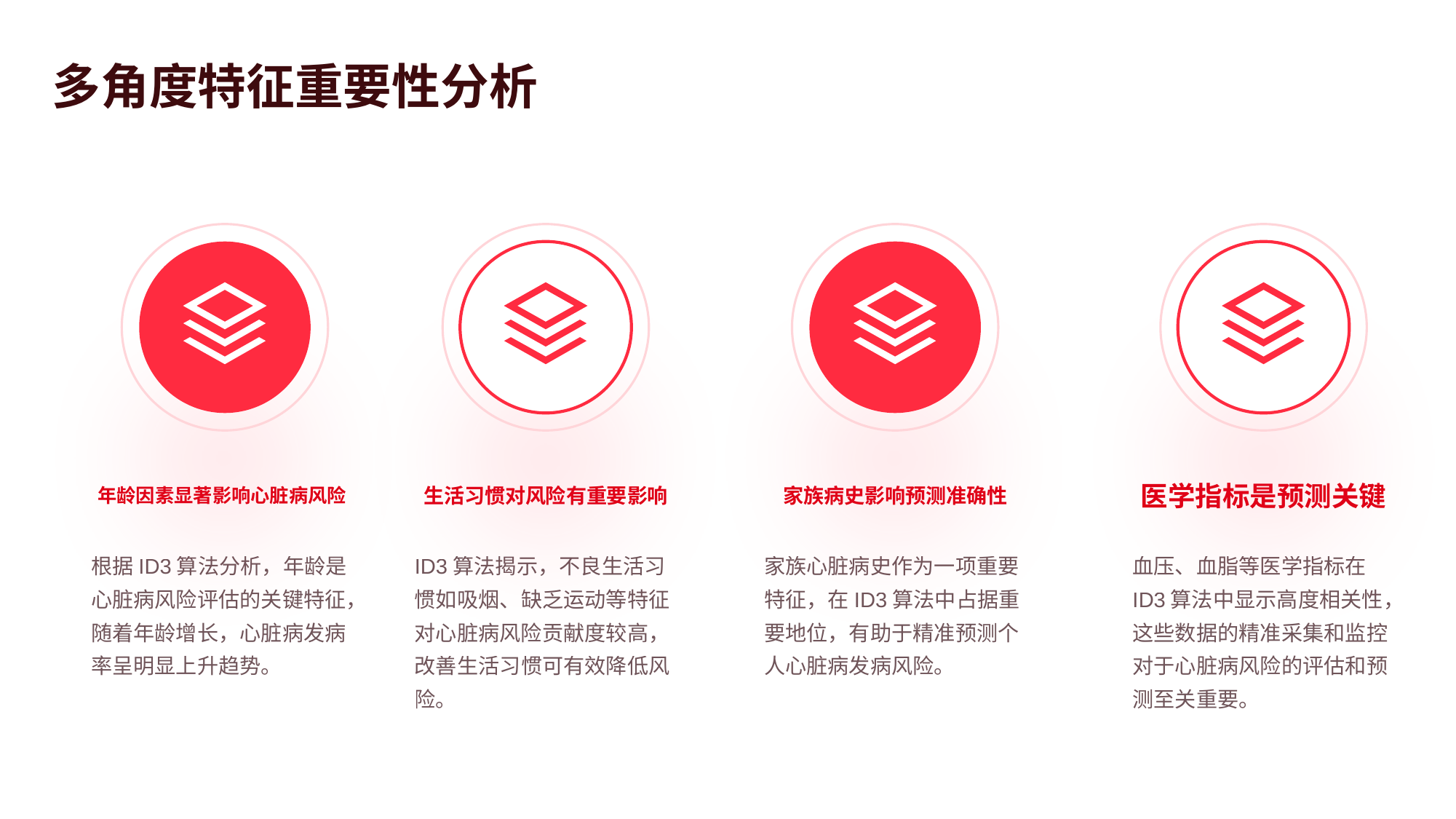

多角度特征重要性分析

年龄因素显著影响心脏病风险
生活习惯对风险有重要影响
家族病史影响预测准确性
医学指标是预测关键
根据ID3算法分析，年龄是心脏病风险评估的关键特征，随着年龄增长，心脏病发病率呈明显上升趋势。
ID3算法揭示，不良生活习惯如吸烟、缺乏运动等特征对心脏病风险贡献度较高，改善生活习惯可有效降低风险。
家族心脏病史作为一项重要特征，在ID3算法中占据重要地位，有助于精准预测个人心脏病发病风险。
血压、血脂等医学指标在ID3算法中显示高度相关性，这些数据的精准采集和监控对于心脏病风险的评估和预测至关重要。